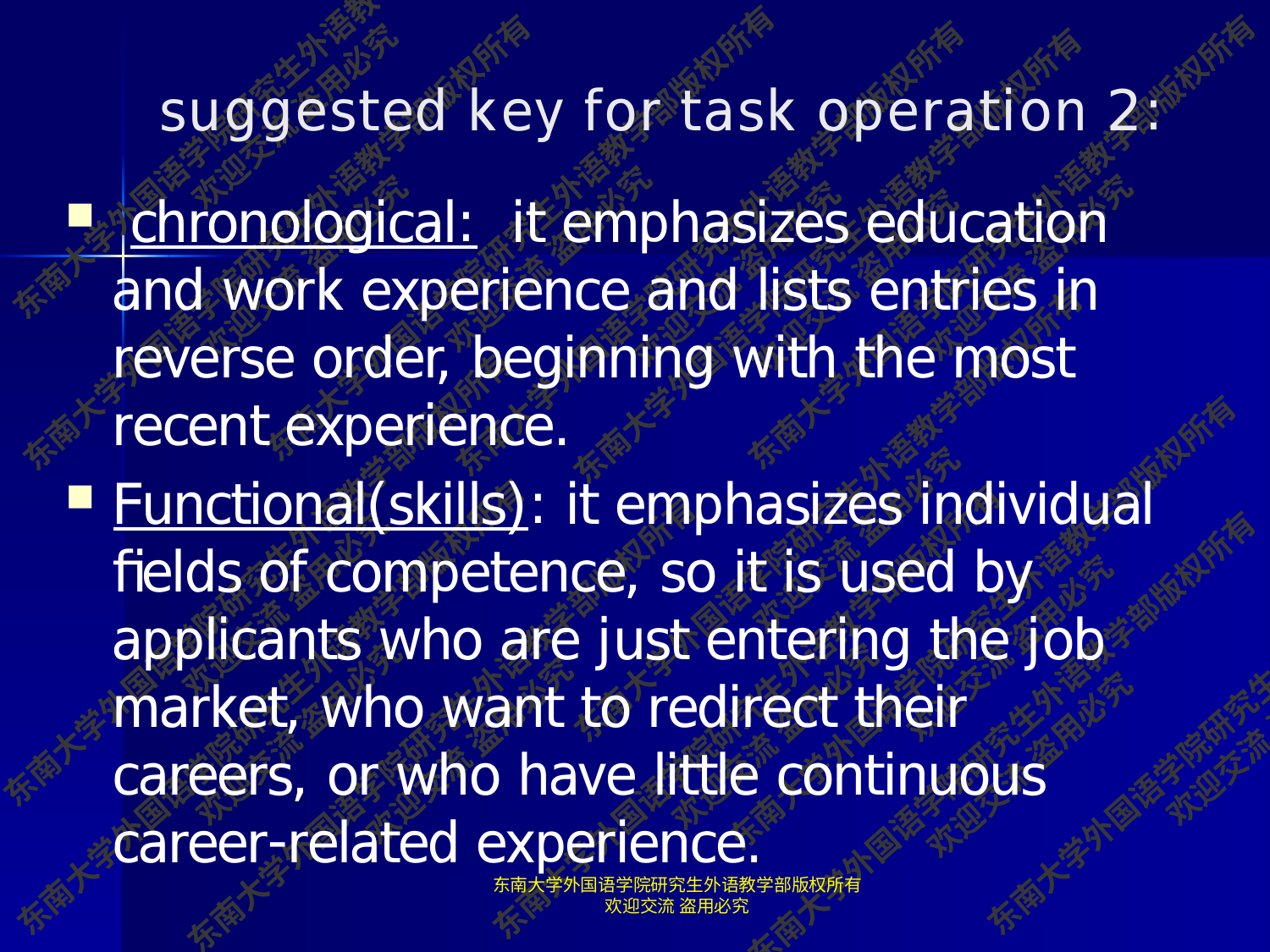

# suggested key for task operation 2:
 chronological:  it emphasizes education and work experience and lists entries in reverse order, beginning with the most recent experience.
Functional(skills): it emphasizes individual fields of competence, so it is used by applicants who are just entering the job market, who want to redirect their careers, or who have little continuous career-related experience.

东南大学外国语学院研究生外语教学部版权所有 欢迎交流 盗用必究